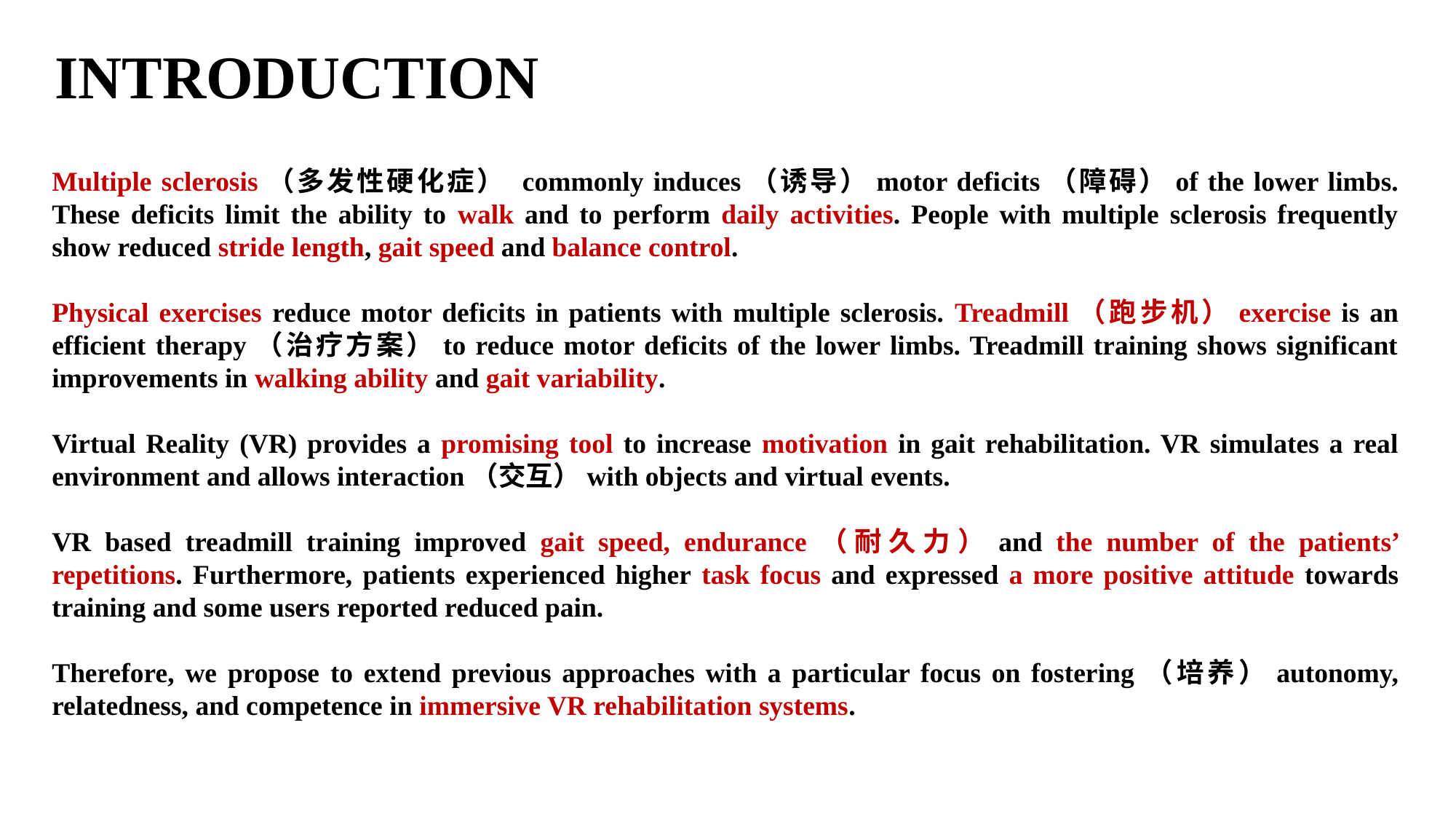

INTRODUCTION
Multiple sclerosis（多发性硬化症） commonly induces（诱导）motor deficits（障碍）of the lower limbs. These deficits limit the ability to walk and to perform daily activities. People with multiple sclerosis frequently show reduced stride length, gait speed and balance control.

Physical exercises reduce motor deficits in patients with multiple sclerosis. Treadmill（跑步机）exercise is an efficient therapy（治疗方案）to reduce motor deficits of the lower limbs. Treadmill training shows significant improvements in walking ability and gait variability.

Virtual Reality (VR) provides a promising tool to increase motivation in gait rehabilitation. VR simulates a real environment and allows interaction（交互）with objects and virtual events.

VR based treadmill training improved gait speed, endurance（耐久力）and the number of the patients’ repetitions. Furthermore, patients experienced higher task focus and expressed a more positive attitude towards training and some users reported reduced pain.

Therefore, we propose to extend previous approaches with a particular focus on fostering（培养）autonomy, relatedness, and competence in immersive VR rehabilitation systems.